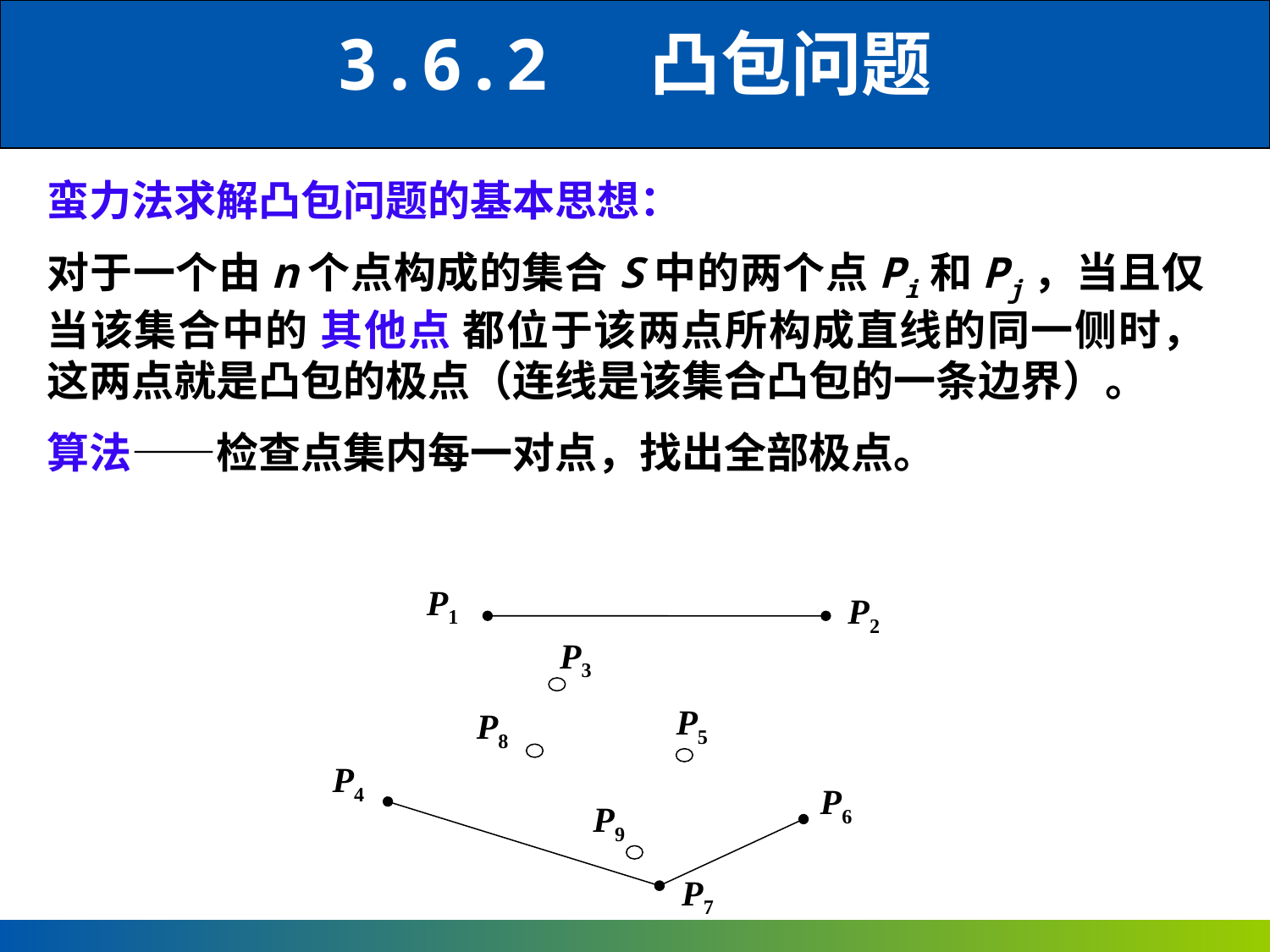

3.6.2  凸包问题
蛮力法求解凸包问题的基本思想：
对于一个由n个点构成的集合S中的两个点Pi和Pj，当且仅当该集合中的 其他点 都位于该两点所构成直线的同一侧时，这两点就是凸包的极点（连线是该集合凸包的一条边界）。
算法——检查点集内每一对点，找出全部极点。

P1
P2

P3

P5
P8

P4
P6
P9

P7